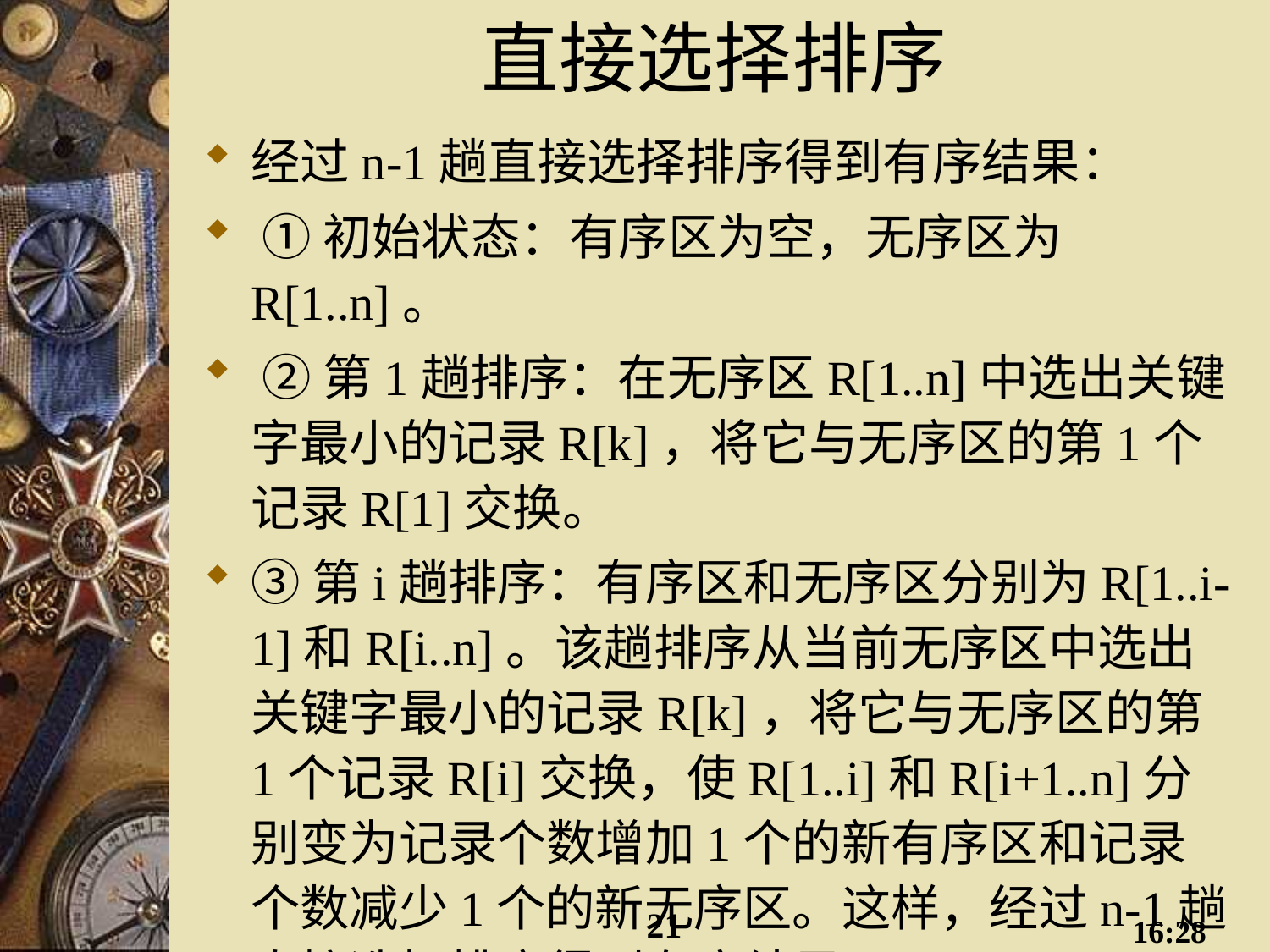

# 直接选择排序
经过n-1趟直接选择排序得到有序结果：
 ①初始状态：有序区为空，无序区为R[1..n]。
 ②第1趟排序：在无序区R[1..n]中选出关键字最小的记录R[k]，将它与无序区的第1个记录R[1]交换。
③第i趟排序：有序区和无序区分别为R[1..i-1]和R[i..n]。该趟排序从当前无序区中选出关键字最小的记录R[k]，将它与无序区的第1个记录R[i]交换，使R[1..i]和R[i+1..n]分别变为记录个数增加1个的新有序区和记录个数减少1个的新无序区。这样，经过n-1趟直接选择排序得到有序结果。